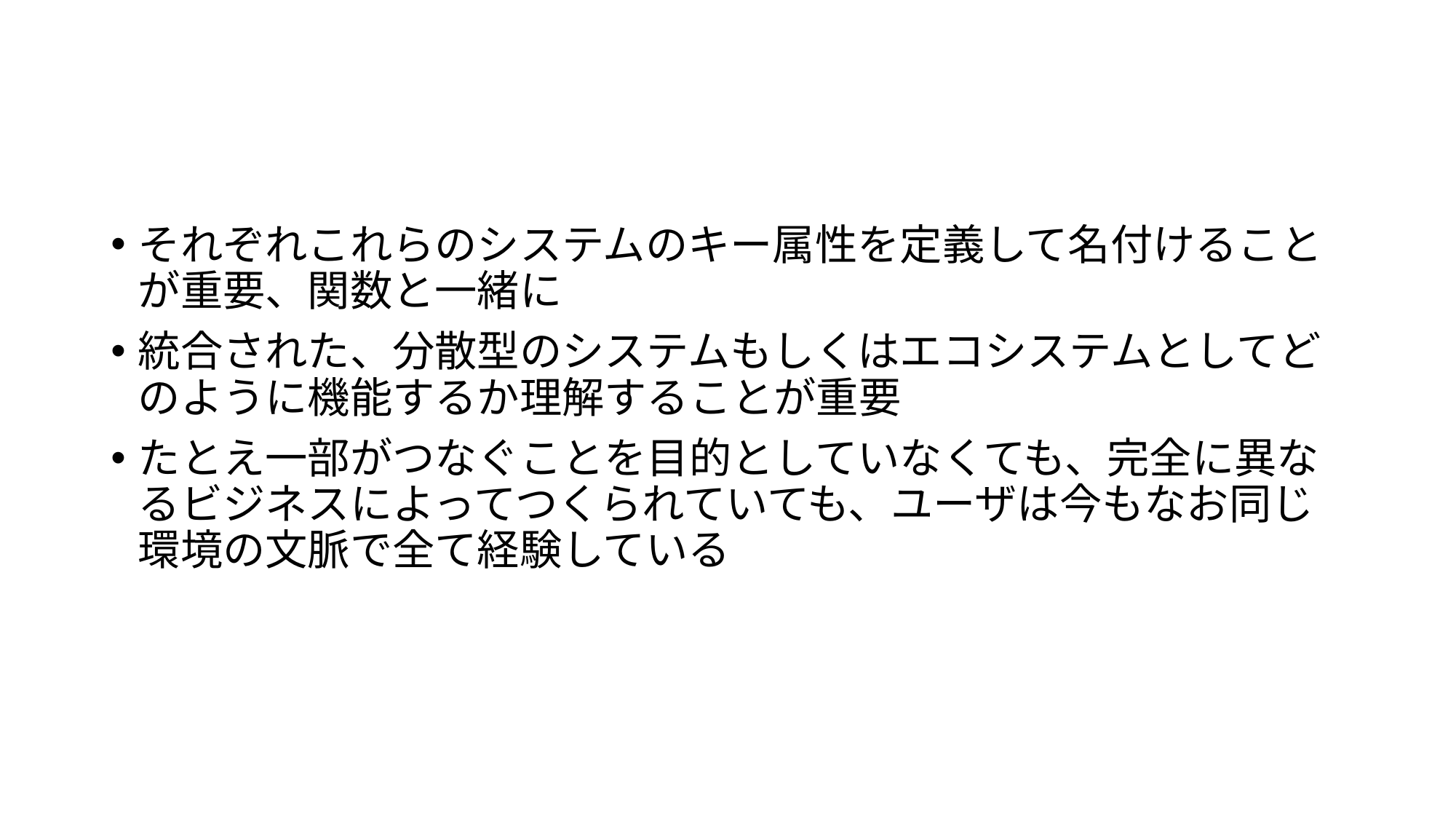

#
それぞれこれらのシステムのキー属性を定義して名付けることが重要、関数と一緒に
統合された、分散型のシステムもしくはエコシステムとしてどのように機能するか理解することが重要
たとえ一部がつなぐことを目的としていなくても、完全に異なるビジネスによってつくられていても、ユーザは今もなお同じ環境の文脈で全て経験している